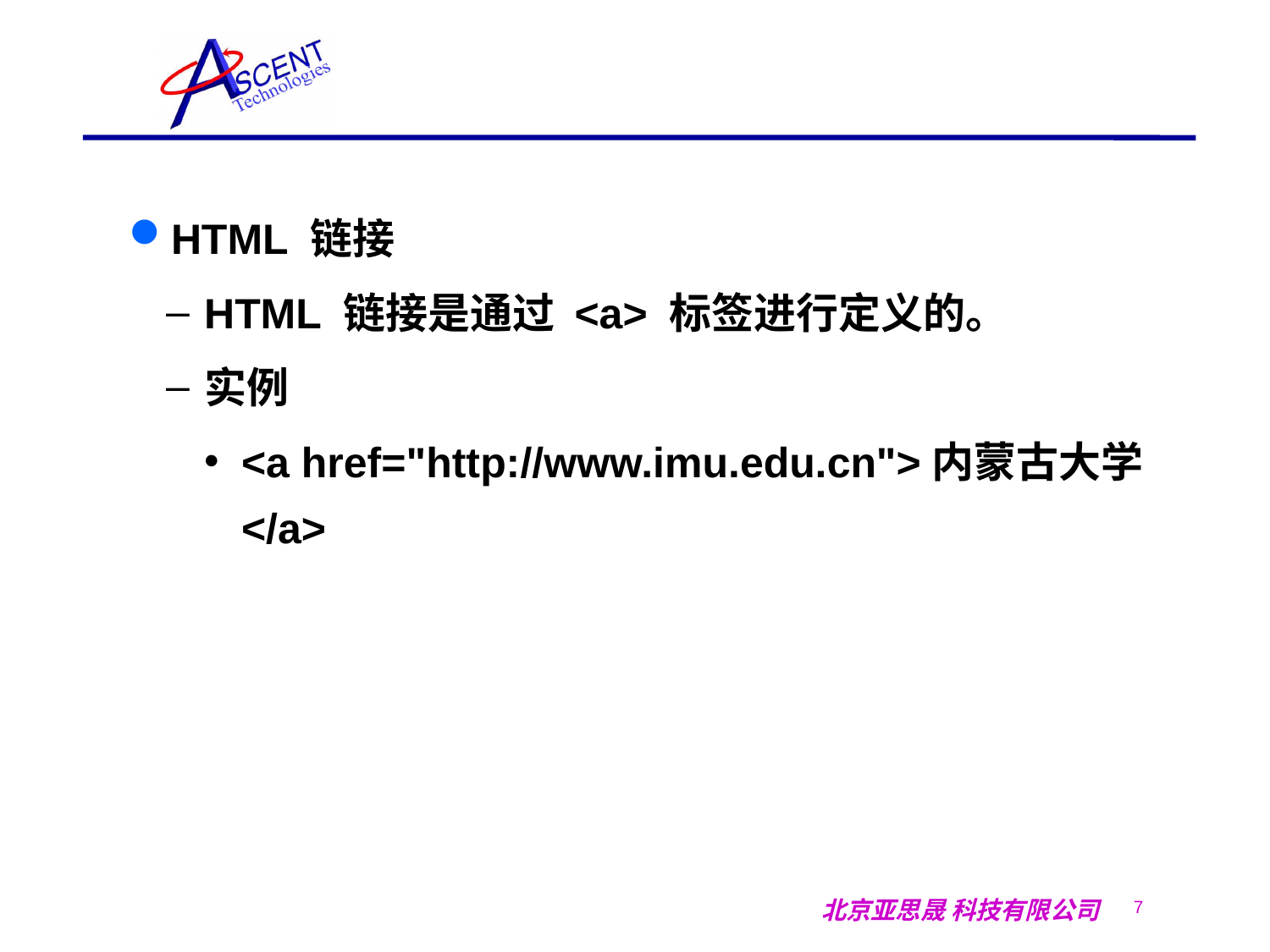

HTML 链接
HTML 链接是通过 <a> 标签进行定义的。
实例
<a href="http://www.imu.edu.cn">内蒙古大学</a>